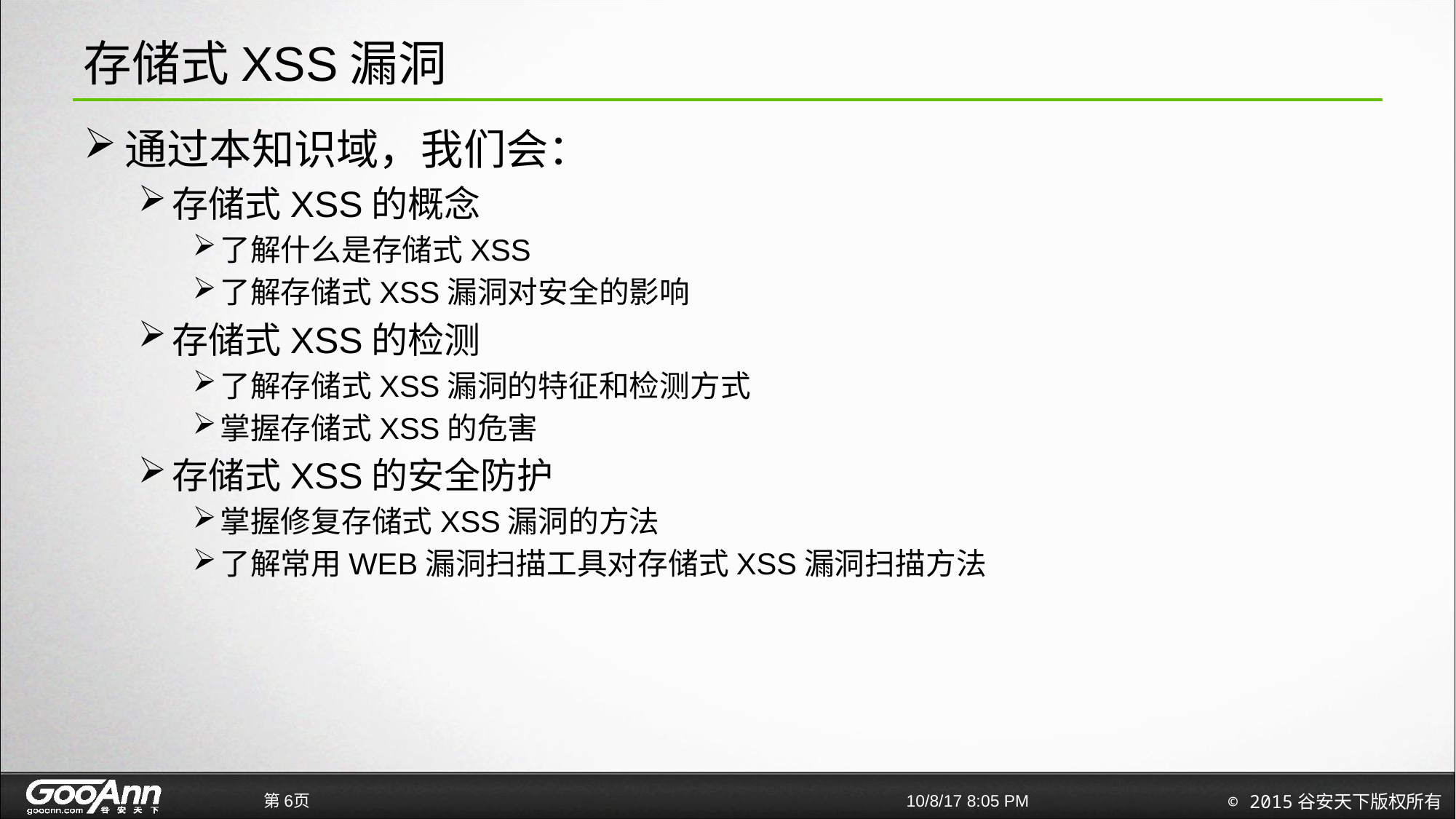

# 存储式XSS漏洞
通过本知识域，我们会：
存储式XSS的概念
了解什么是存储式XSS
了解存储式XSS漏洞对安全的影响
存储式XSS的检测
了解存储式XSS漏洞的特征和检测方式
掌握存储式XSS的危害
存储式XSS的安全防护
掌握修复存储式XSS漏洞的方法
了解常用WEB漏洞扫描工具对存储式XSS漏洞扫描方法